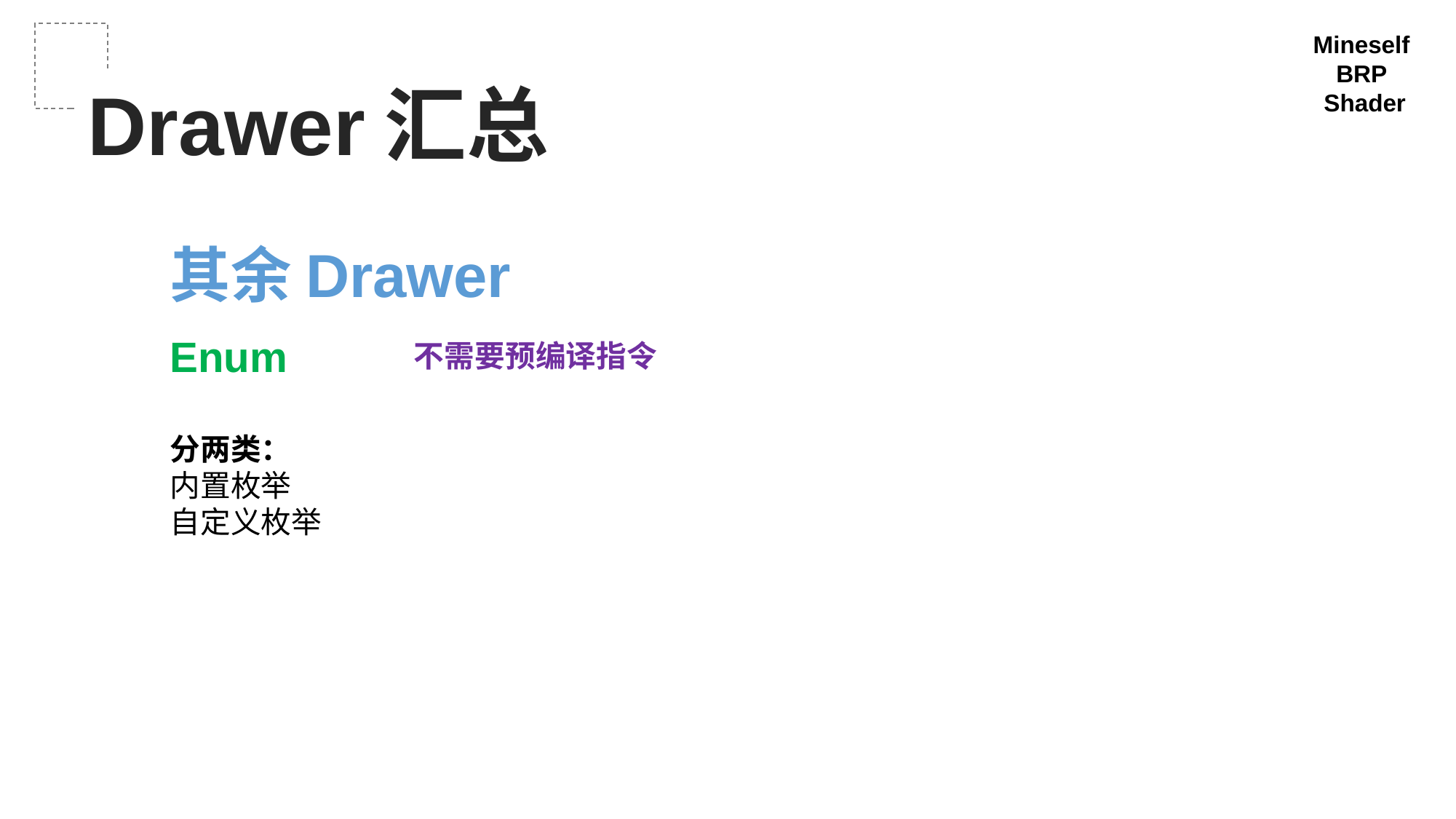

Mineself
BRP
Shader

Drawer汇总
其余Drawer
Enum
不需要预编译指令
分两类：
内置枚举
自定义枚举